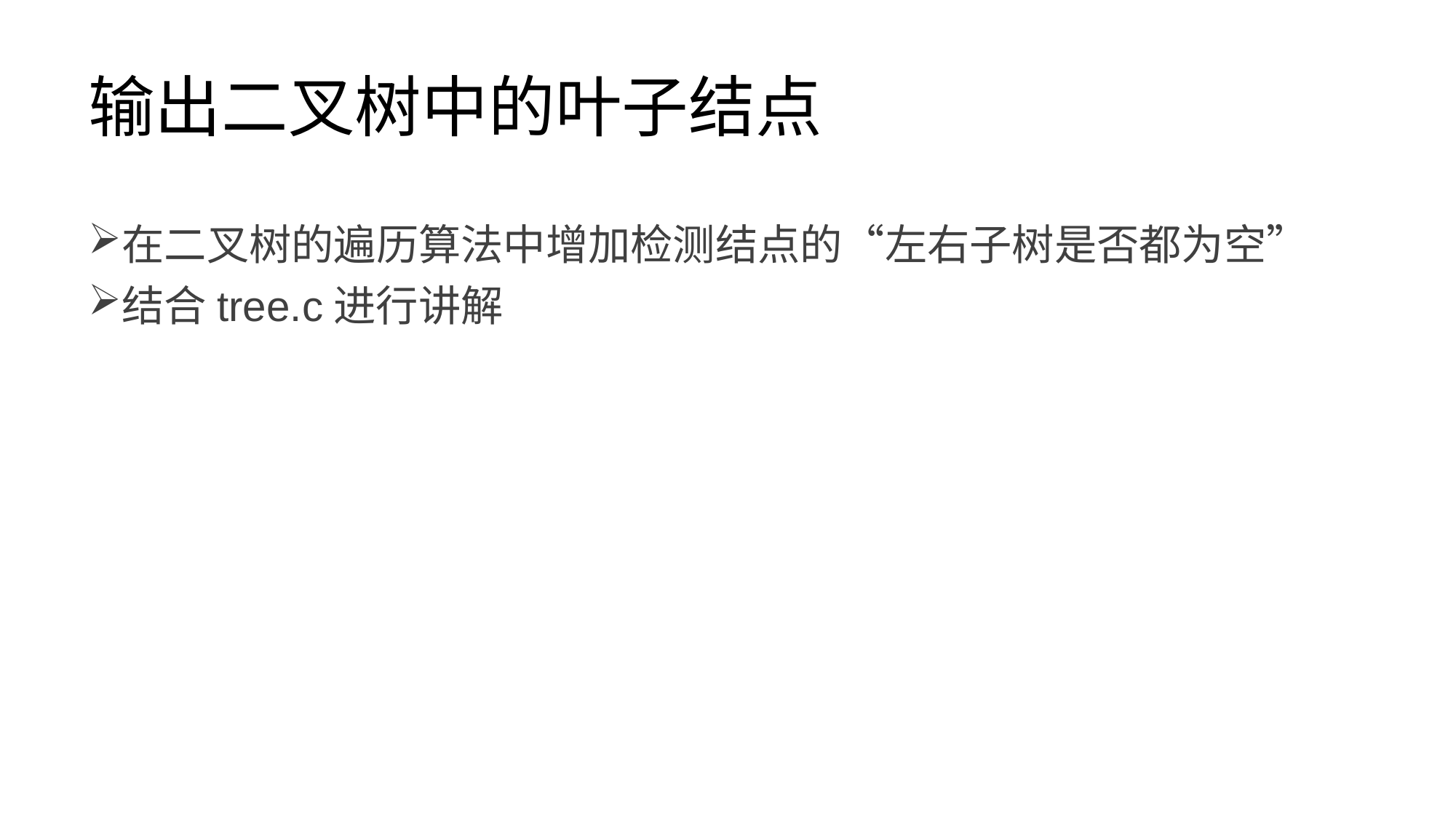

# 输出二叉树中的叶子结点
在二叉树的遍历算法中增加检测结点的“左右子树是否都为空”
结合tree.c进行讲解